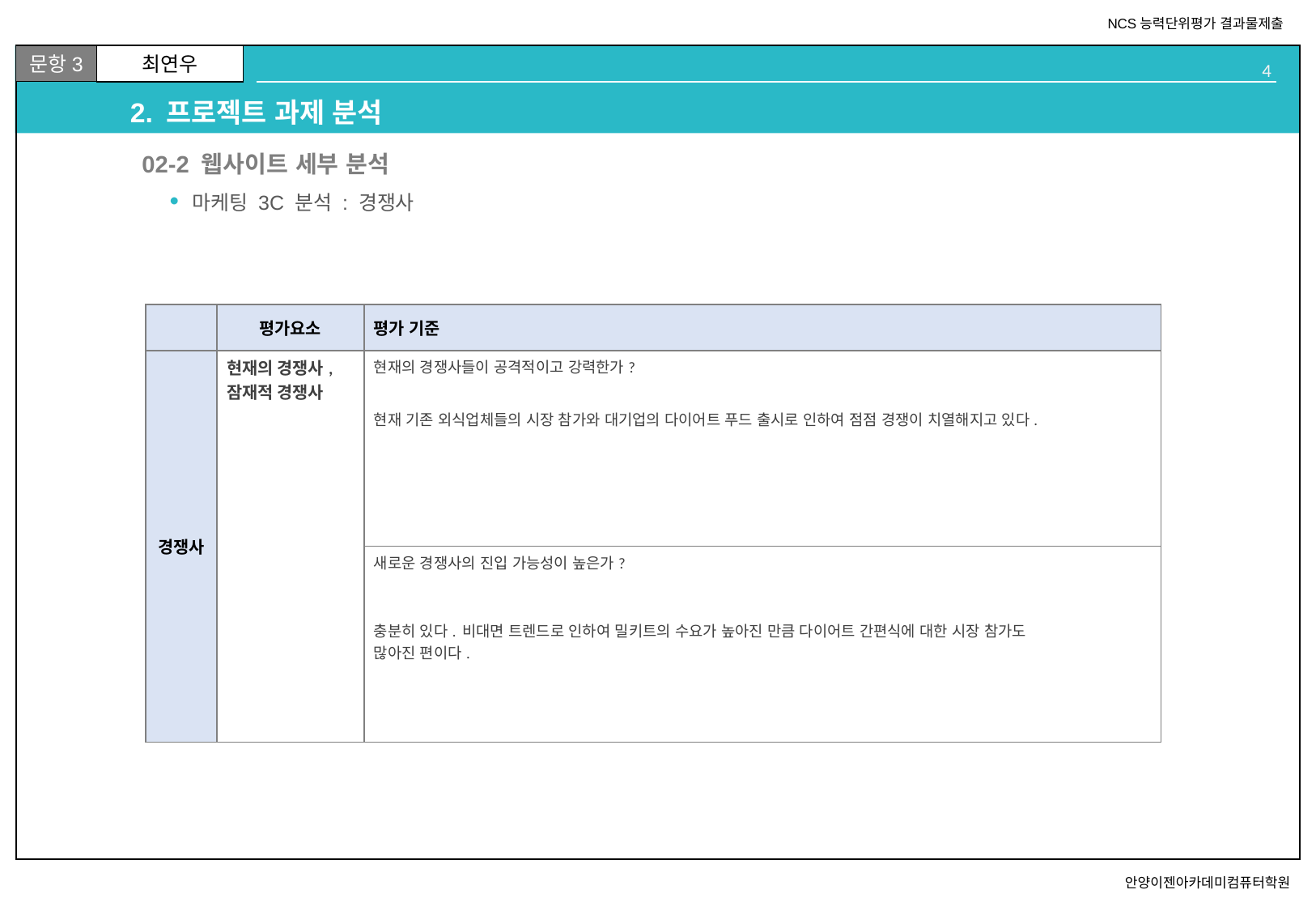

# 2. 프로젝트 과제 분석
02
02-2 웹사이트 세부 분석
마케팅 3C 분석 : 경쟁사

|  | 평가요소 | 평가 기준 |
| --- | --- | --- |
| 경쟁사 | 현재의 경쟁사, 잠재적 경쟁사 | 현재의 경쟁사들이 공격적이고 강력한가? 현재 기존 외식업체들의 시장 참가와 대기업의 다이어트 푸드 출시로 인하여 점점 경쟁이 치열해지고 있다. |
|  |  | 새로운 경쟁사의 진입 가능성이 높은가? 충분히 있다. 비대면 트렌드로 인하여 밀키트의 수요가 높아진 만큼 다이어트 간편식에 대한 시장 참가도 많아진 편이다. |